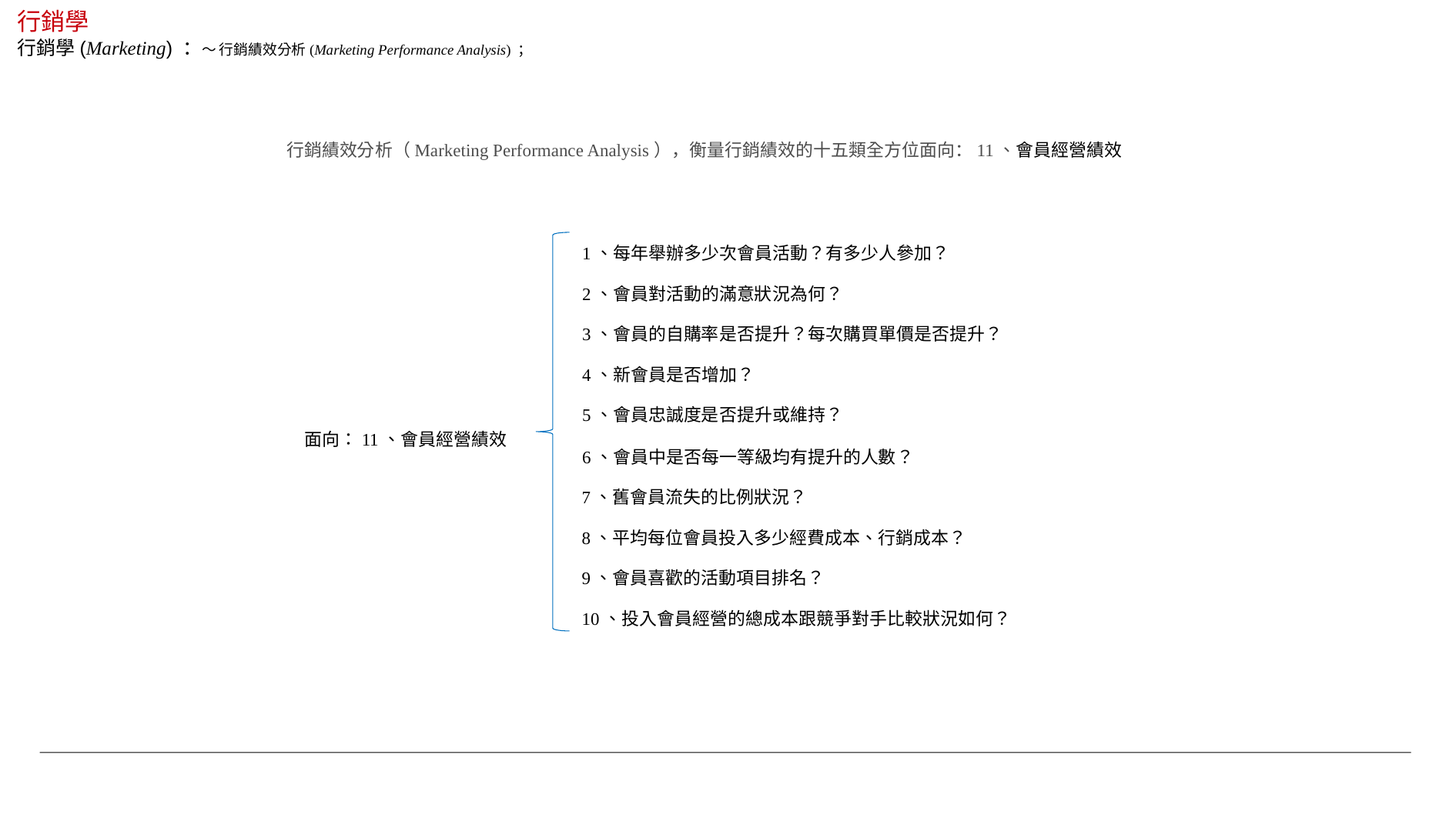

行銷學
行銷學(Marketing) ：～ 行銷績效分析(Marketing Performance Analysis) ；
行銷績效分析（Marketing Performance Analysis），衡量行銷績效的十五類全方位面向：11、會員經營績效
1、每年舉辦多少次會員活動？有多少人參加？

2、會員對活動的滿意狀況為何？
3、會員的自購率是否提升？每次購買單價是否提升？
4、新會員是否增加？
5、會員忠誠度是否提升或維持？
面向：11、會員經營績效
6、會員中是否每一等級均有提升的人數？
7、舊會員流失的比例狀況？
8、平均每位會員投入多少經費成本、行銷成本？
9、會員喜歡的活動項目排名？
10、投入會員經營的總成本跟競爭對手比較狀況如何？